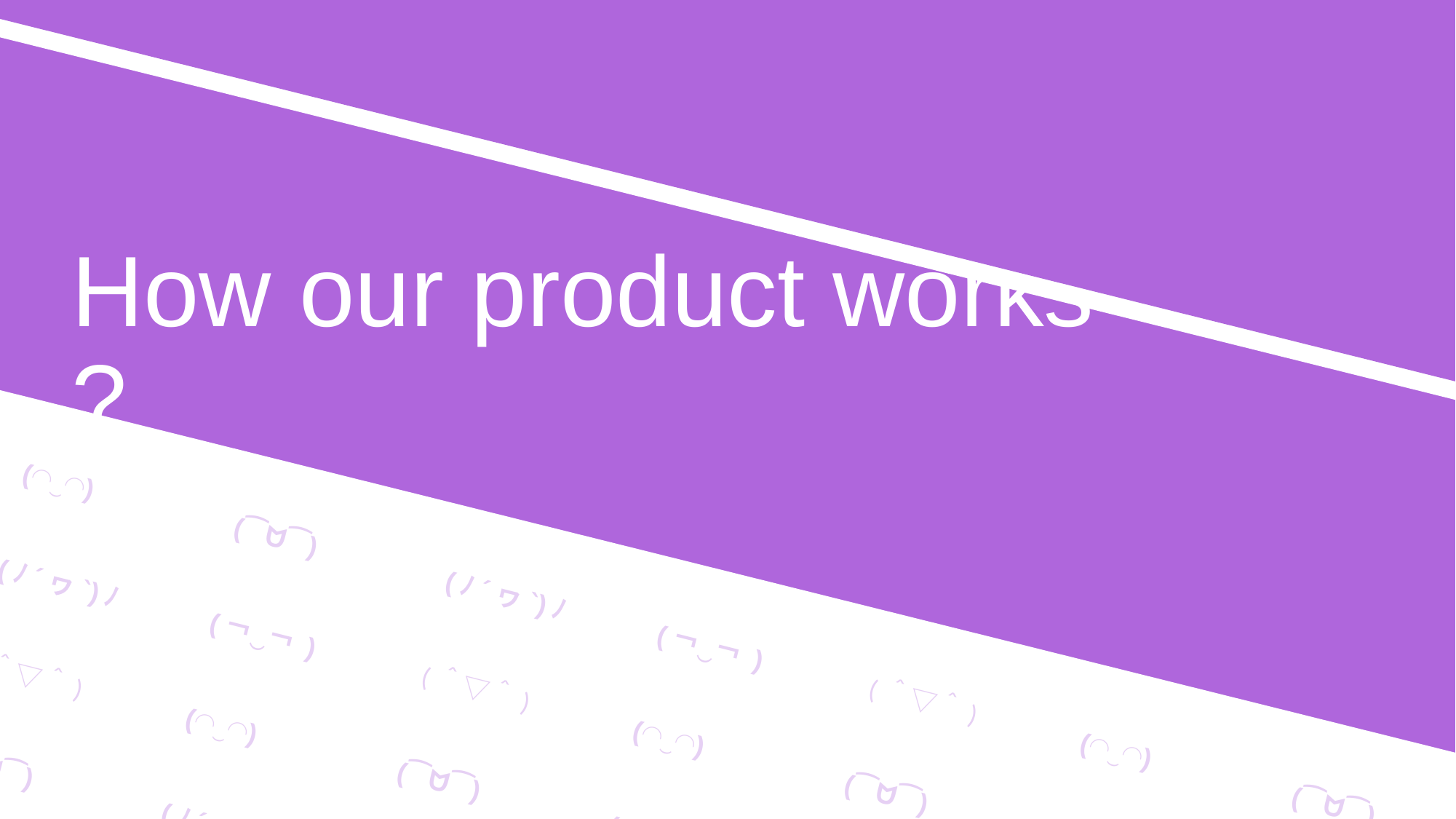

# How our product works ?

(⌒‿⌒)		(⁀ᗢ⁀)		(ﾉ´ヮ`)ﾉ	(￢‿￢ )		(＾▽＾)	(⌒‿⌒)		(⁀ᗢ⁀)		(ﾉ´ヮ`)ﾉ	(￢‿￢ )		(＾▽＾)	(⌒‿⌒)		(⁀ᗢ⁀)		(ﾉ´ヮ`)ﾉ	(￢‿￢ )		(＾▽＾)	(⌒‿⌒)		(⁀ᗢ⁀)		(ﾉ´ヮ`)ﾉ	(￢‿￢ )		(＾▽＾)	(⌒‿⌒)		(⁀ᗢ⁀)		(ﾉ´ヮ`)ﾉ	(￢‿￢ )		(＾▽＾)	(⌒‿⌒)		(⁀ᗢ⁀)		(ﾉ´ヮ`)ﾉ	(￢‿￢ )		(＾▽＾)	(⌒‿⌒)		(⁀ᗢ⁀)		(ﾉ´ヮ`)ﾉ	(￢‿￢ )		(＾▽＾)	(⌒‿⌒)		(⁀ᗢ⁀)		(ﾉ´ヮ`)ﾉ	(￢‿￢ )		(＾▽＾)	(⌒‿⌒)		(⁀ᗢ⁀)		(ﾉ´ヮ`)ﾉ	(￢‿￢ )		(＾▽＾)	(⌒‿⌒)		(⁀ᗢ⁀)		(ﾉ´ヮ`)ﾉ	(￢‿￢ )		(＾▽＾)	(⌒‿⌒)		(⁀ᗢ⁀)		(ﾉ´ヮ`)ﾉ	(￢‿￢ )		(＾▽＾)